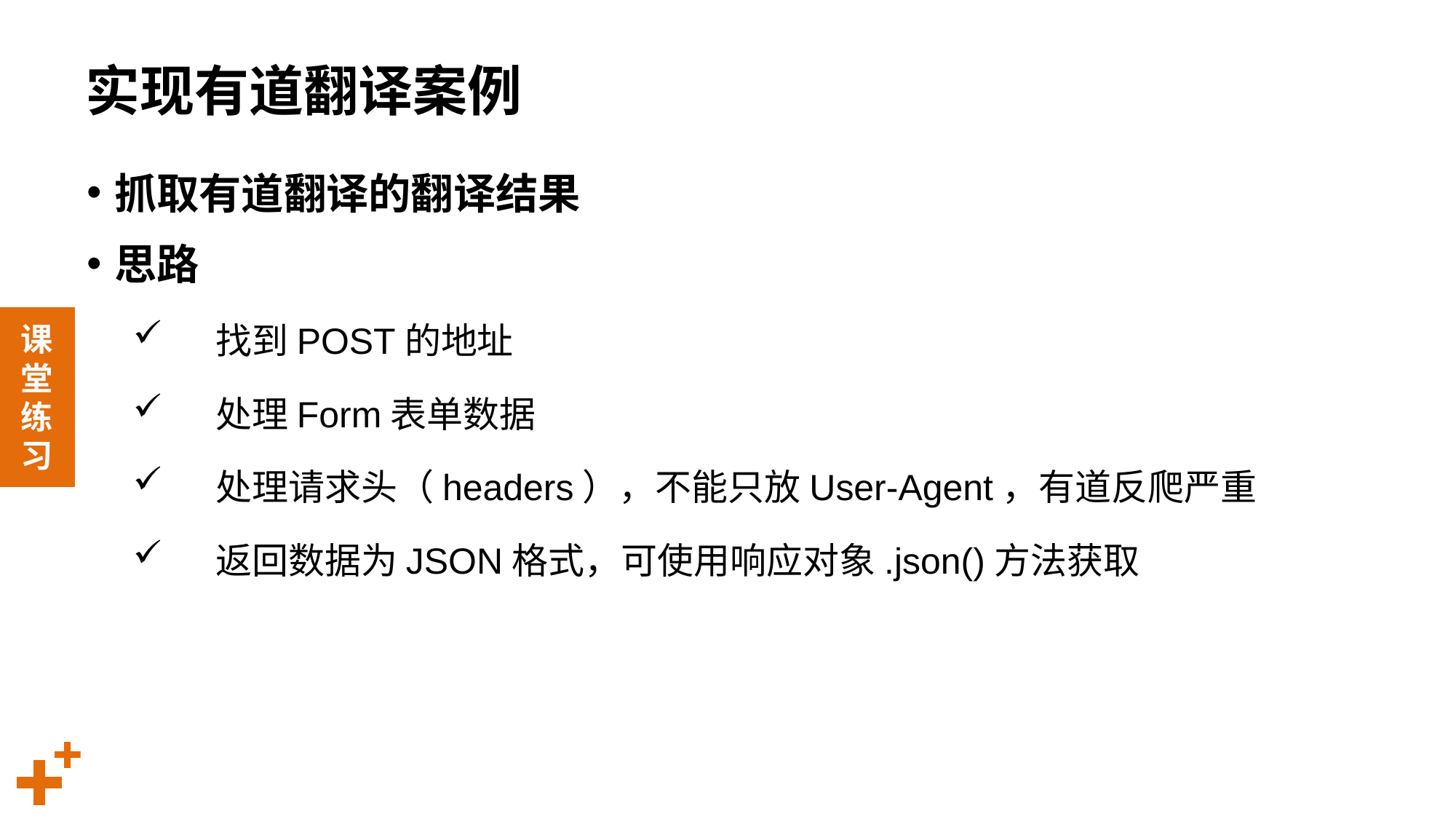

# 实现有道翻译案例
抓取有道翻译的翻译结果
思路
    找到POST的地址
    处理Form表单数据
    处理请求头（headers），不能只放User-Agent，有道反爬严重
    返回数据为JSON格式，可使用响应对象.json()方法获取